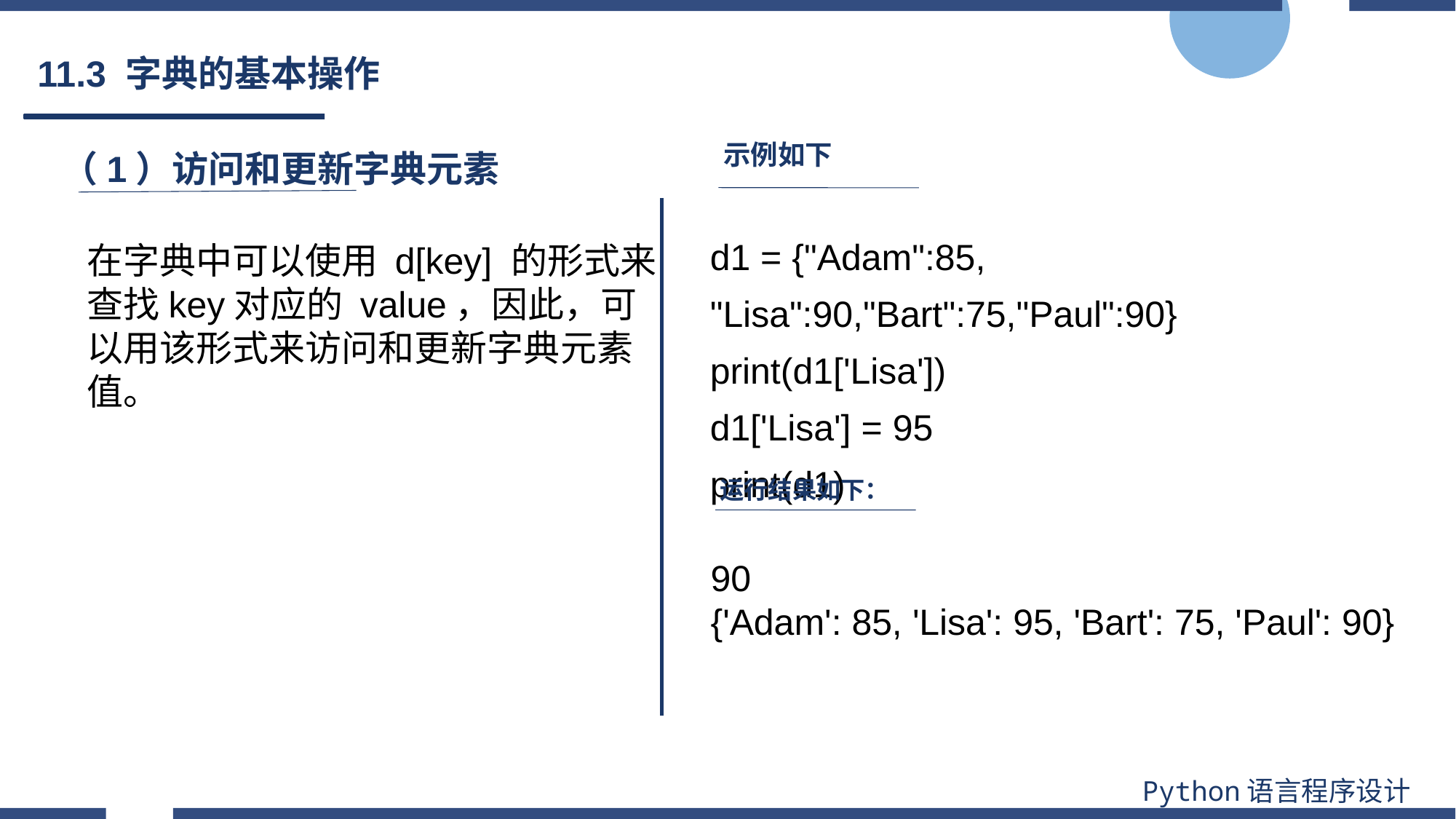

# 11.3 字典的基本操作
示例如下
（1）访问和更新字典元素
d1 = {"Adam":85, "Lisa":90,"Bart":75,"Paul":90}
print(d1['Lisa'])
d1['Lisa'] = 95
print(d1)
在字典中可以使用 d[key] 的形式来查找key对应的 value，因此，可以用该形式来访问和更新字典元素值。
运行结果如下：
90
{'Adam': 85, 'Lisa': 95, 'Bart': 75, 'Paul': 90}